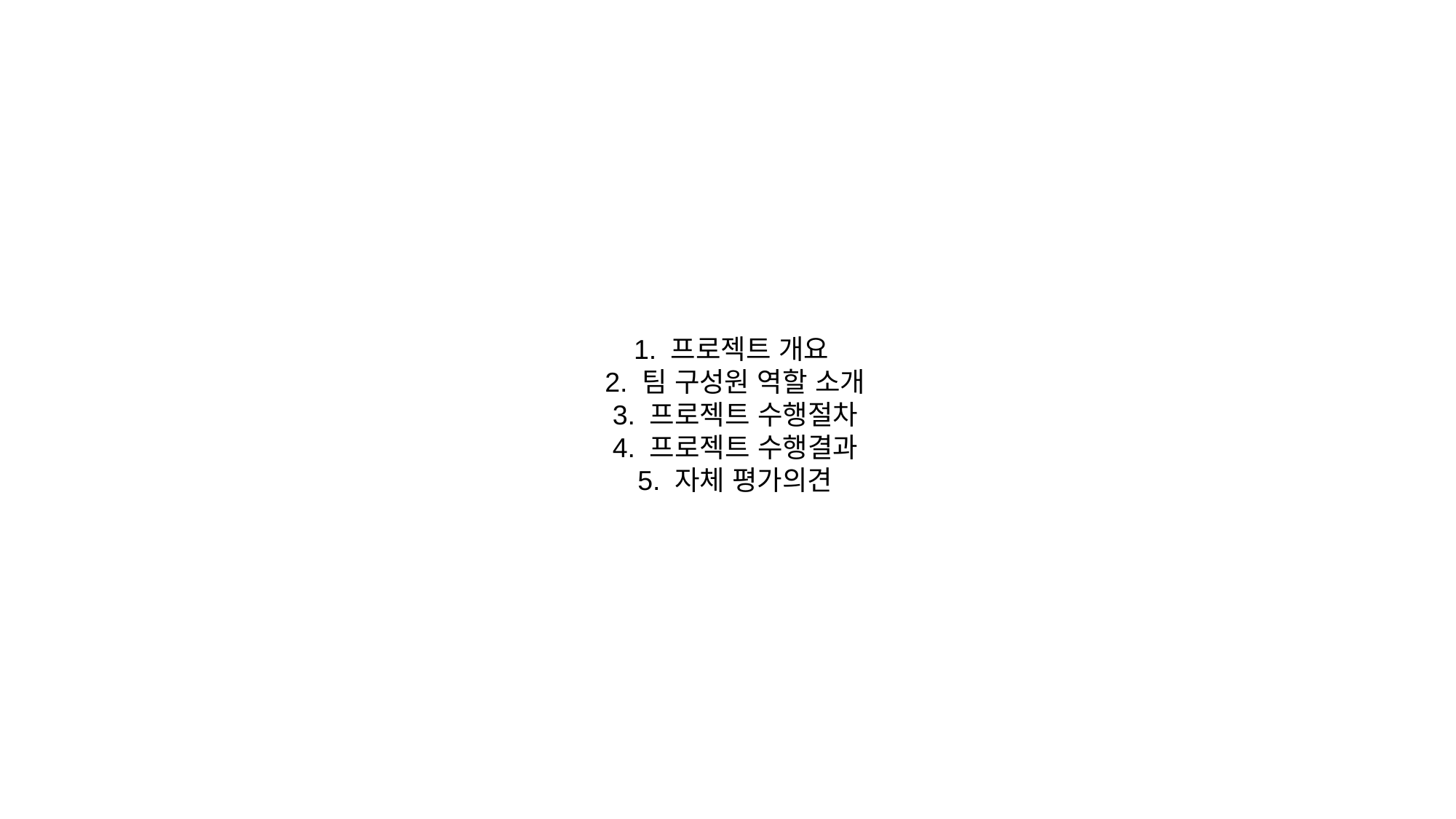

1. 프로젝트 개요
  2. 팀 구성원 역할 소개
  3. 프로젝트 수행절차
  4. 프로젝트 수행결과
  5. 자체 평가의견